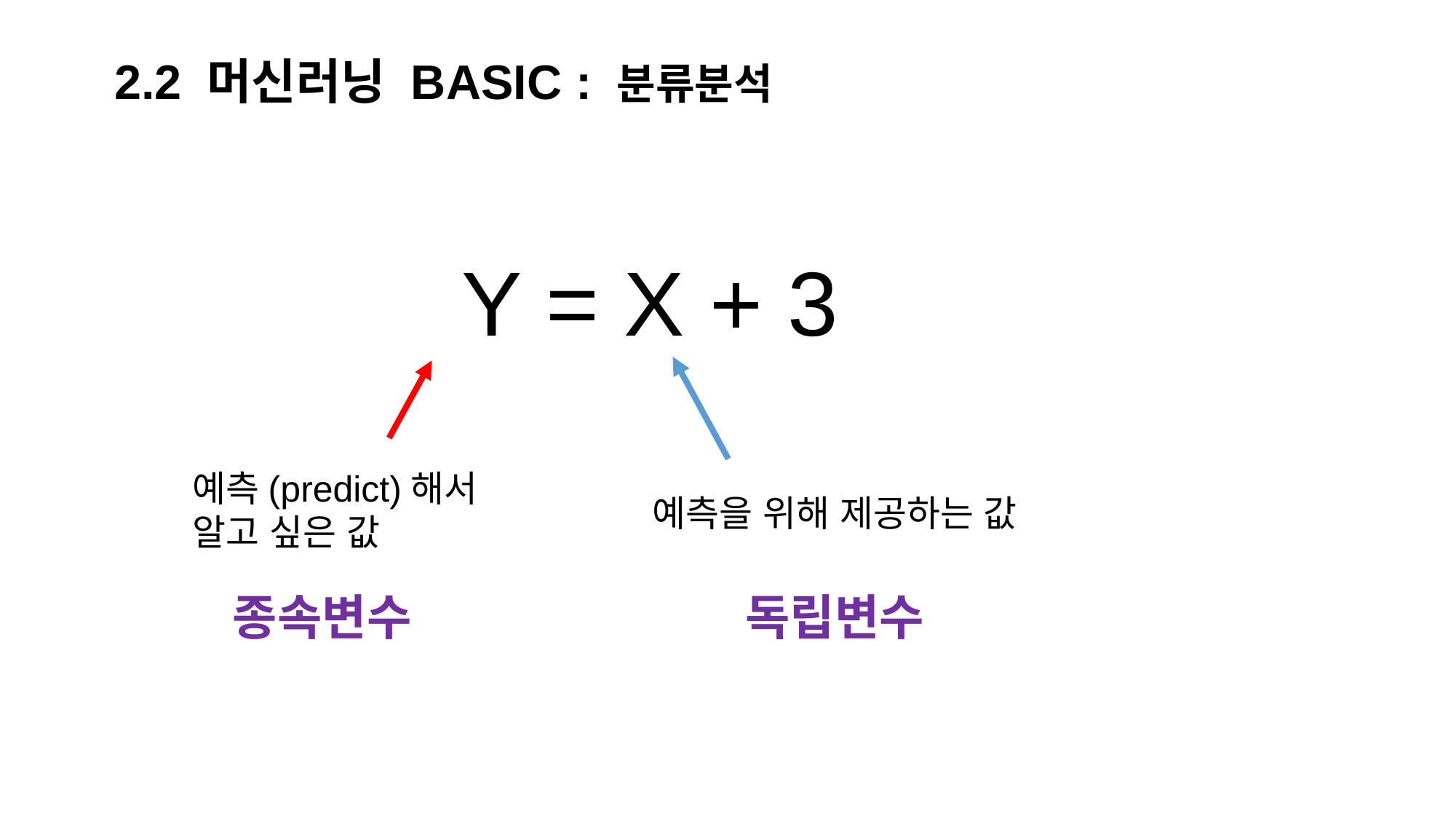

2.2 머신러닝 BASIC : 분류분석
Y = X + 3
예측(predict)해서
알고 싶은 값
예측을 위해 제공하는 값
독립변수
종속변수